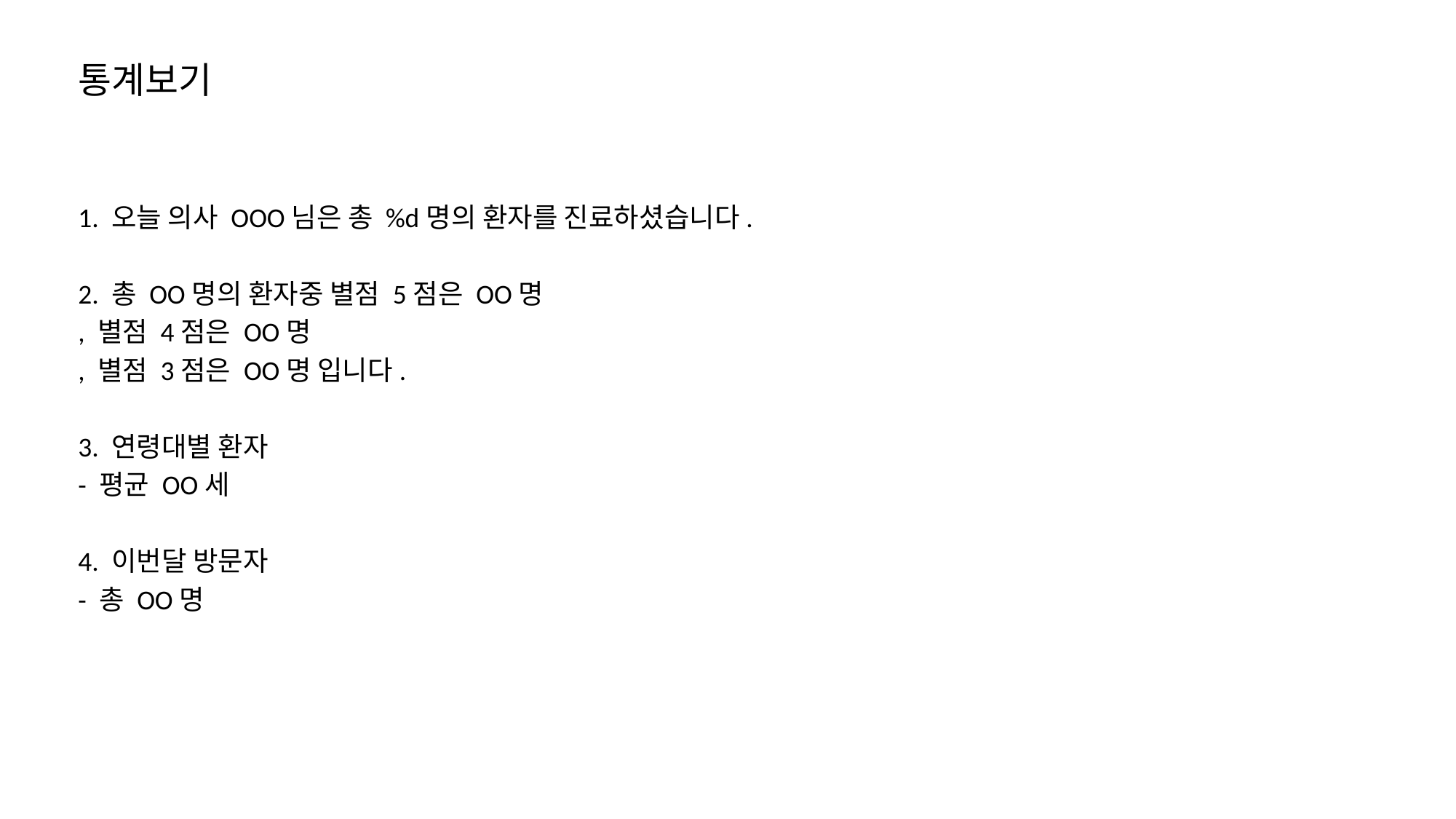

통계보기
1. 오늘 의사 OOO님은 총 %d명의 환자를 진료하셨습니다.

2. 총 OO명의 환자중 별점 5점은 OO명
, 별점 4점은 OO명
, 별점 3점은 OO명 입니다.

3. 연령대별 환자
- 평균 OO세

4. 이번달 방문자
- 총 OO명